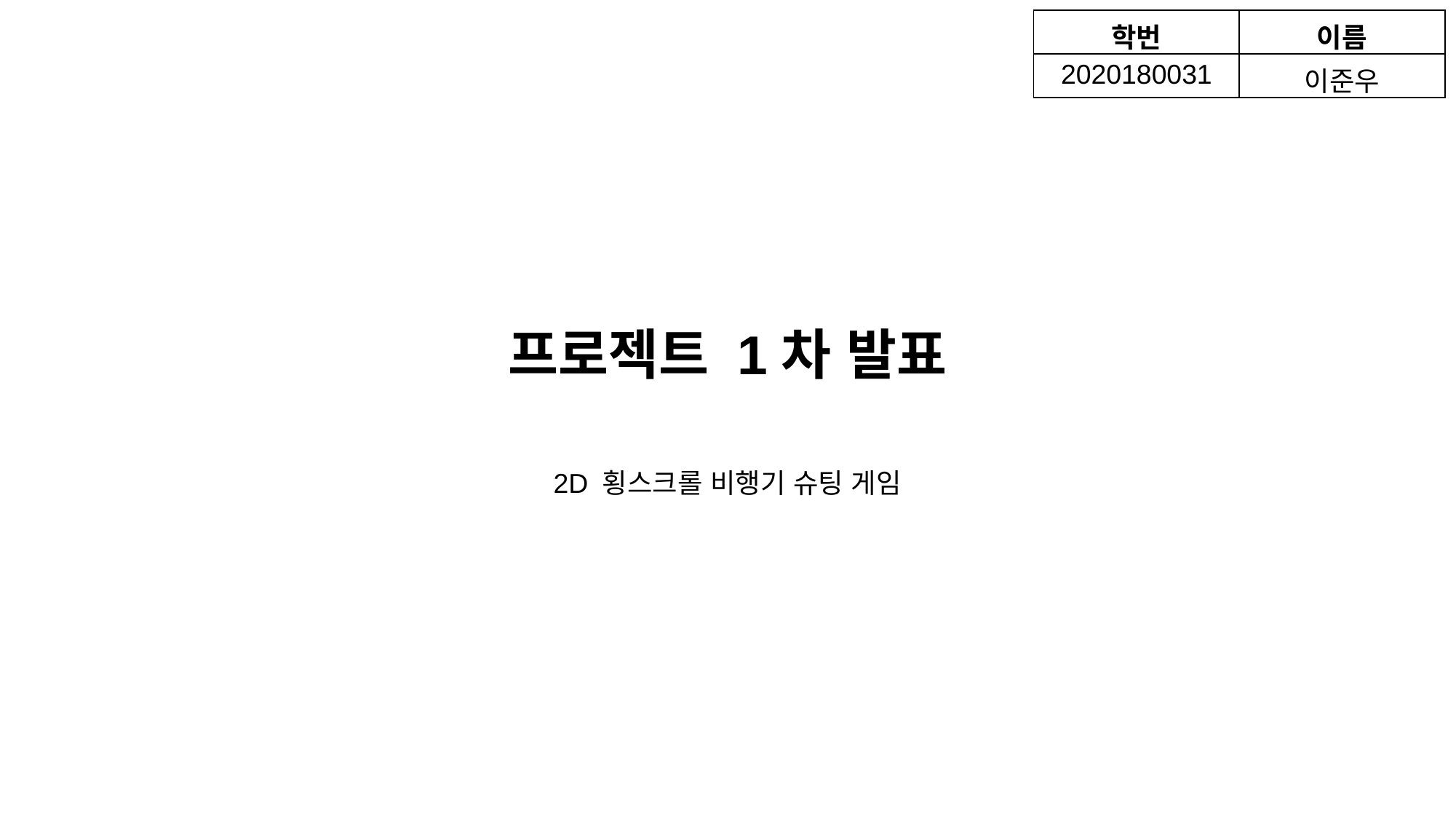

| 학번 | 이름 |
| --- | --- |
| 2020180031 | 이준우 |
프로젝트 1차 발표
2D 횡스크롤 비행기 슈팅 게임